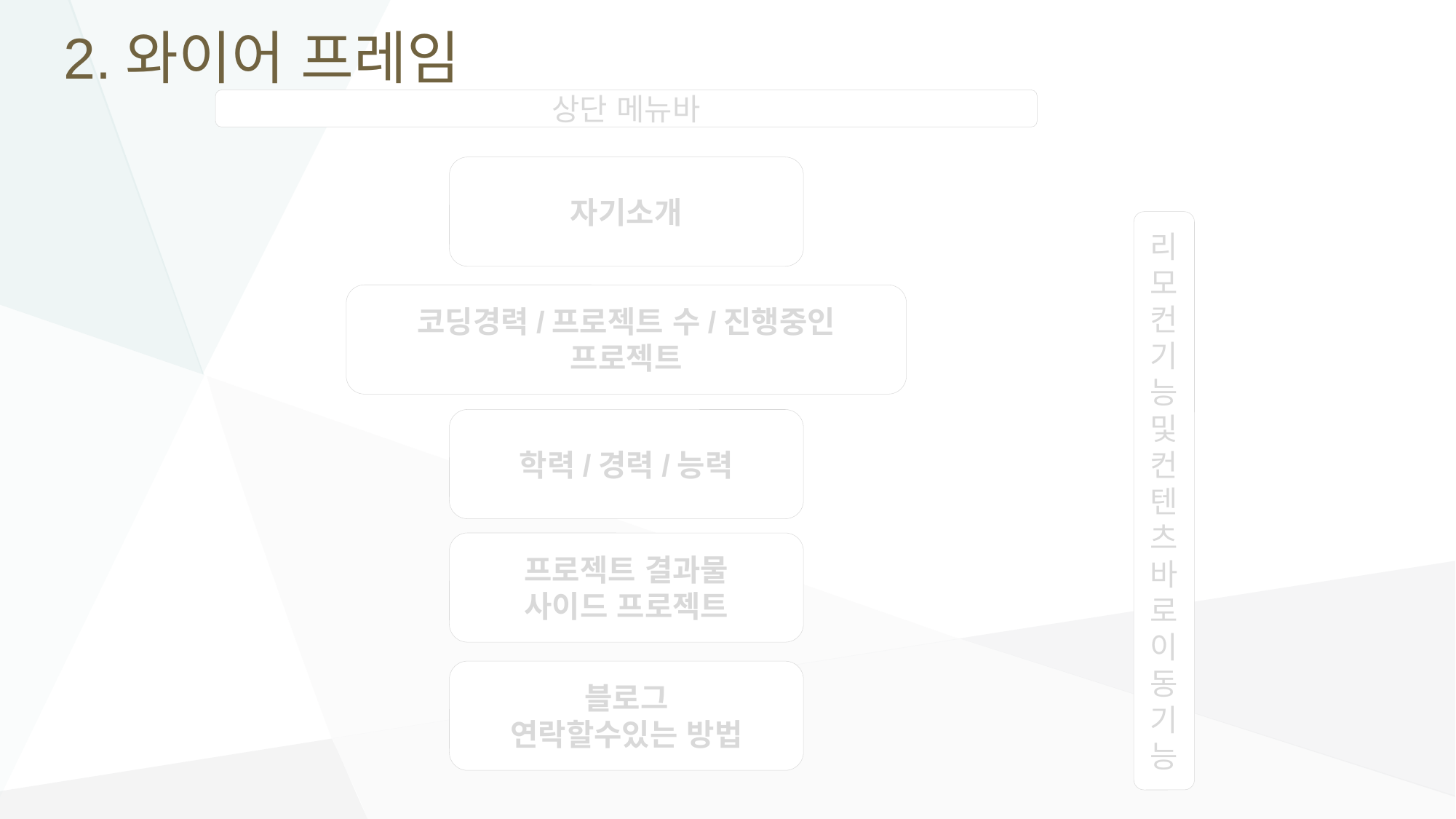

# 2.와이어 프레임
상단 메뉴바
자기소개
리모컨기능 및 컨텐츠 바로이동기능
코딩경력/프로젝트 수/진행중인 프로젝트
학력/경력/능력
프로젝트 결과물
사이드 프로젝트
블로그
연락할수있는 방법